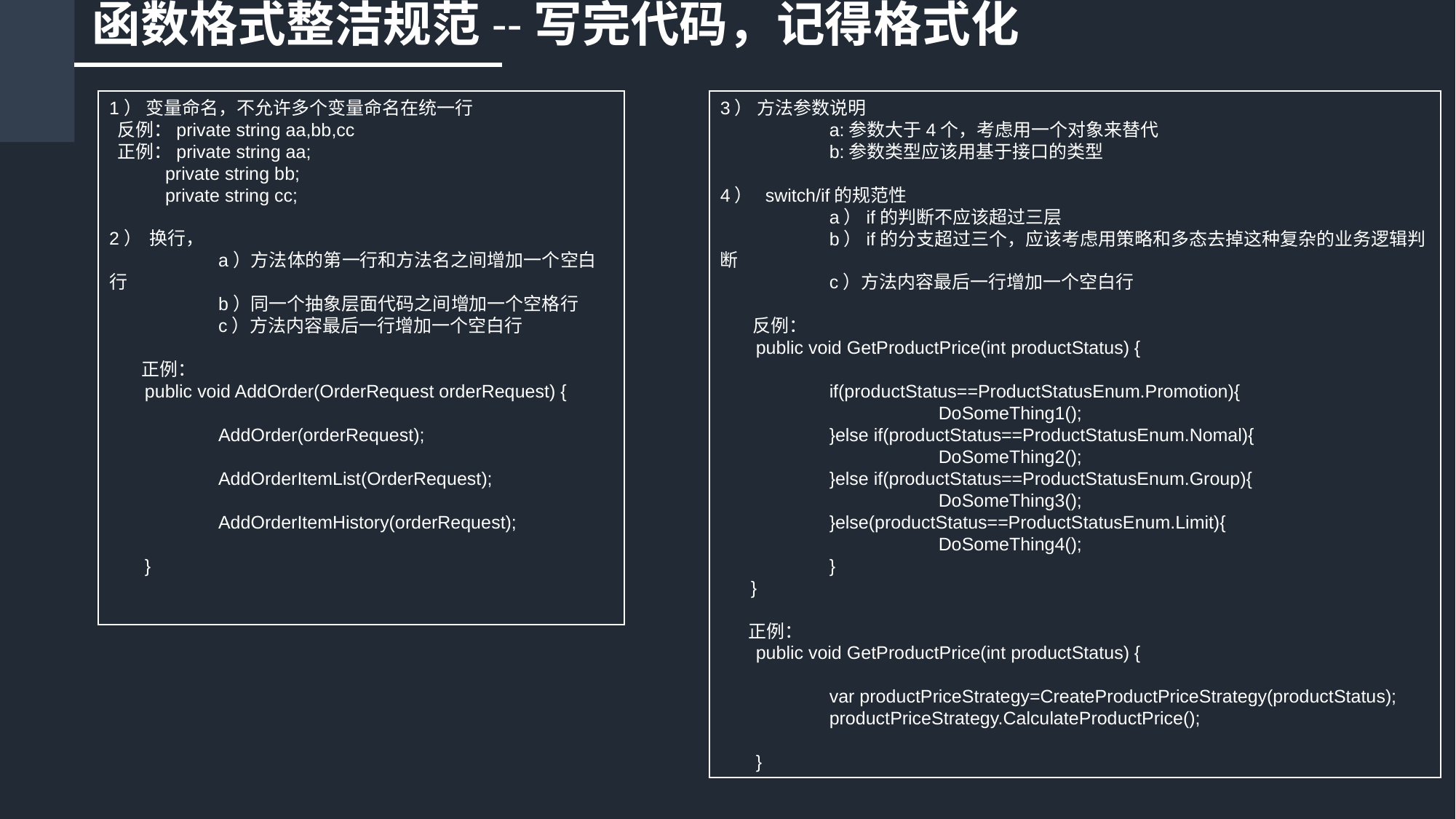

# 函数格式整洁规范--写完代码，记得格式化
1） 变量命名，不允许多个变量命名在统一行
 反例：private string aa,bb,cc
 正例：private string aa;
           private string bb;
           private string cc;

2）  换行，
	a）方法体的第一行和方法名之间增加一个空白行
	b）同一个抽象层面代码之间增加一个空格行
	c）方法内容最后一行增加一个空白行

       正例：
       public void AddOrder(OrderRequest orderRequest) {

	AddOrder(orderRequest);

	AddOrderItemList(OrderRequest);

	AddOrderItemHistory(orderRequest);

       }

3） 方法参数说明
 	a:参数大于4个，考虑用一个对象来替代
	b:参数类型应该用基于接口的类型

4）  switch/if的规范性
	a）if的判断不应该超过三层
	b）if的分支超过三个，应该考虑用策略和多态去掉这种复杂的业务逻辑判断
	c）方法内容最后一行增加一个空白行

       反例：
       public void GetProductPrice(int productStatus) {

	if(productStatus==ProductStatusEnum.Promotion){
		DoSomeThing1();
	}else if(productStatus==ProductStatusEnum.Nomal){
		DoSomeThing2();
	}else if(productStatus==ProductStatusEnum.Group){
		DoSomeThing3();
	}else(productStatus==ProductStatusEnum.Limit){
		DoSomeThing4();
	}
      }

      正例：
       public void GetProductPrice(int productStatus) {

	var productPriceStrategy=CreateProductPriceStrategy(productStatus);
	productPriceStrategy.CalculateProductPrice();

       }